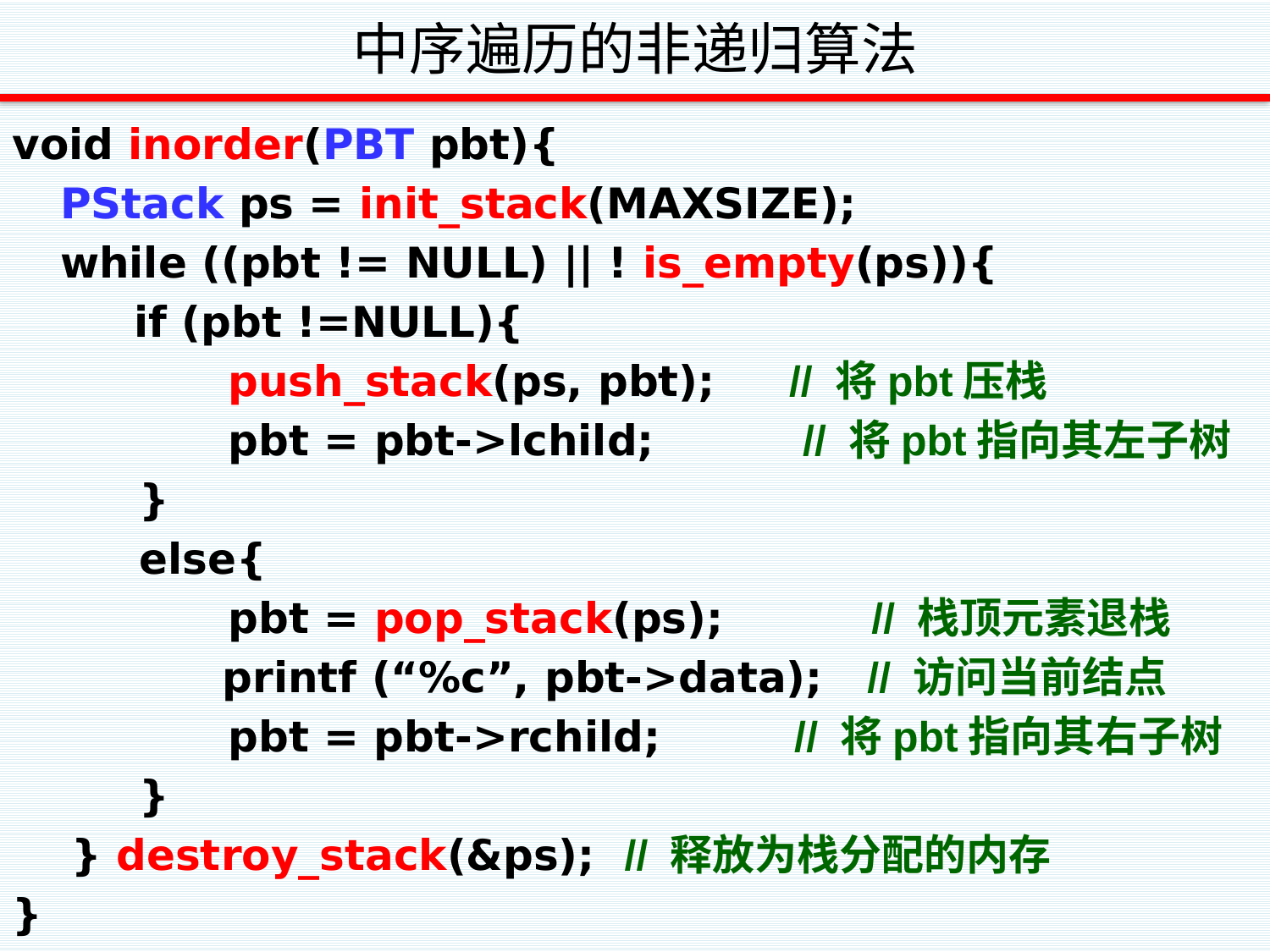

# 中序遍历的非递归算法
void inorder(PBT pbt){
 	PStack ps = init_stack(MAXSIZE);
 	while ((pbt != NULL) || ! is_empty(ps)){
	     if (pbt !=NULL){
      push_stack(ps, pbt);     // 将pbt压栈
      pbt = pbt->lchild;          // 将pbt指向其左子树
}
else{
      pbt = pop_stack(ps);          // 栈顶元素退栈
       printf (“%c”, pbt->data);   // 访问当前结点
      pbt = pbt->rchild;         // 将pbt指向其右子树
}
    } destroy_stack(&ps);  // 释放为栈分配的内存
}